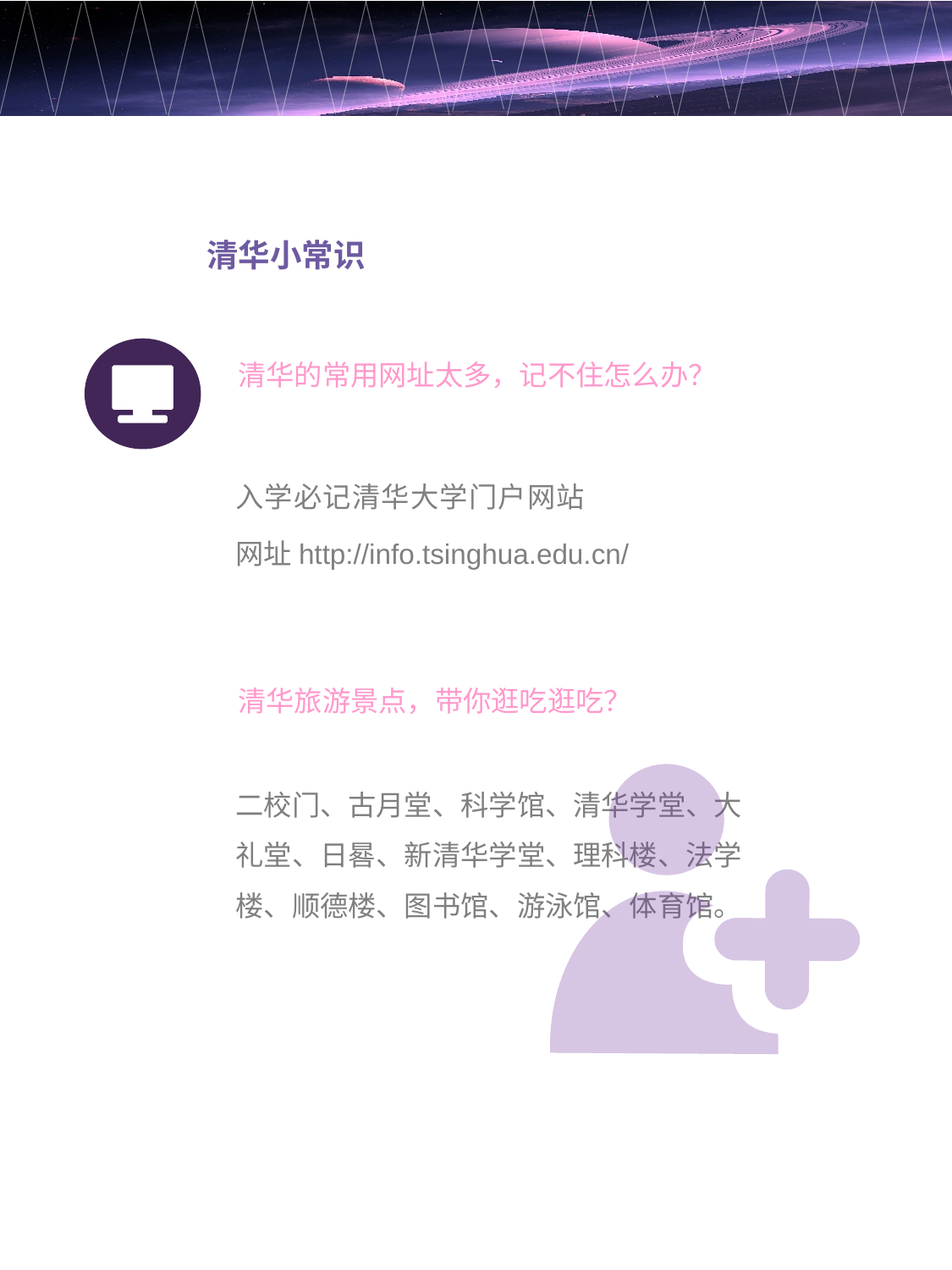

清华小常识

清华的常用网址太多，记不住怎么办？

入学必记清华大学门户网站
网址http://info.tsinghua.edu.cn/

清华旅游景点，带你逛吃逛吃？

二校门、古月堂、科学馆、清华学堂、大礼堂、日晷、新清华学堂、理科楼、法学楼、顺德楼、图书馆、游泳馆、体育馆。